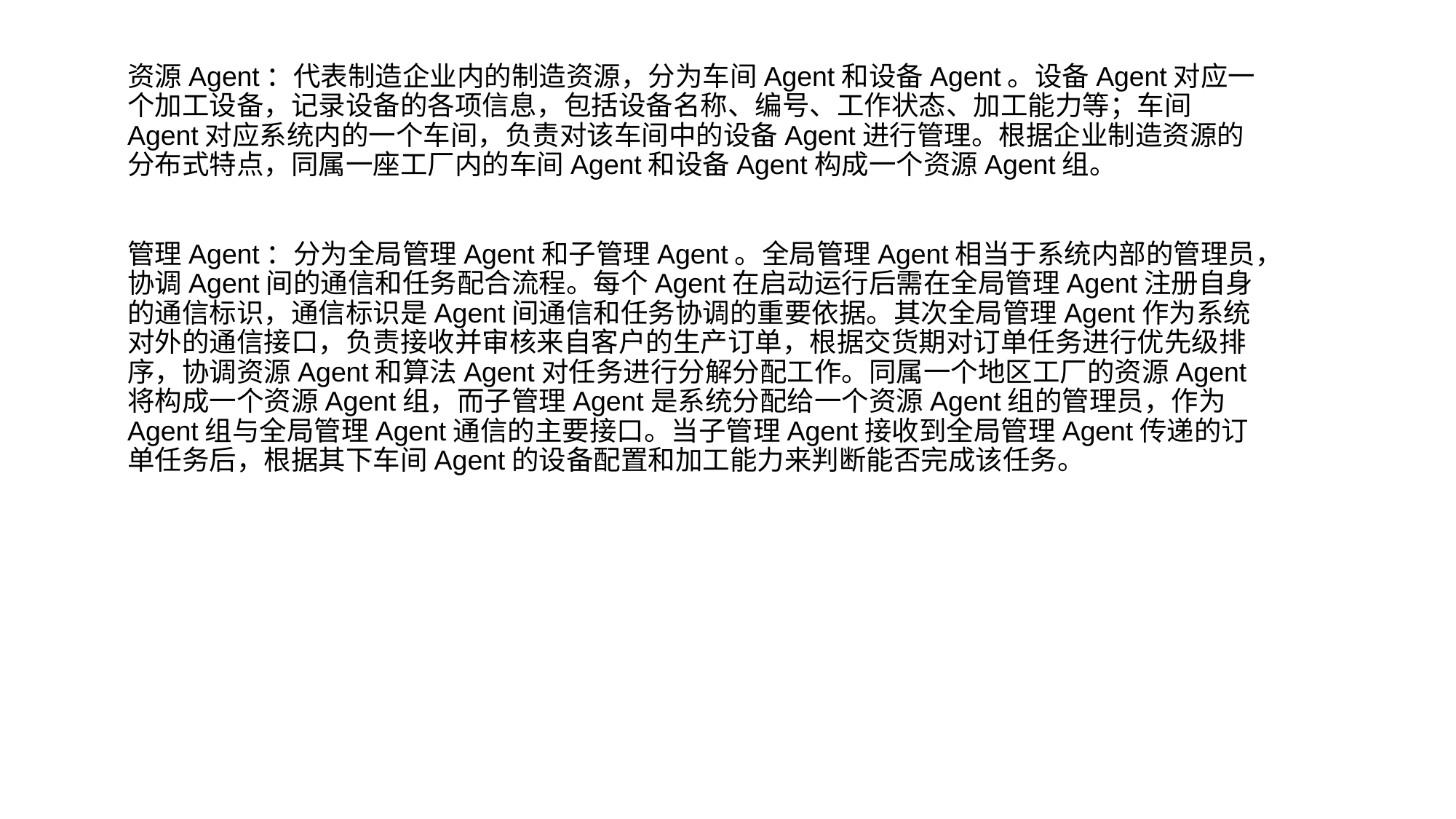

资源Agent：代表制造企业内的制造资源，分为车间Agent和设备Agent。设备Agent对应一个加工设备，记录设备的各项信息，包括设备名称、编号、工作状态、加工能力等；车间Agent对应系统内的一个车间，负责对该车间中的设备Agent进行管理。根据企业制造资源的分布式特点，同属一座工厂内的车间Agent和设备Agent构成一个资源Agent组。

管理Agent：分为全局管理Agent和子管理Agent。全局管理Agent相当于系统内部的管理员，协调Agent间的通信和任务配合流程。每个Agent在启动运行后需在全局管理Agent注册自身的通信标识，通信标识是Agent间通信和任务协调的重要依据。其次全局管理Agent作为系统对外的通信接口，负责接收并审核来自客户的生产订单，根据交货期对订单任务进行优先级排序，协调资源Agent和算法Agent对任务进行分解分配工作。同属一个地区工厂的资源Agent将构成一个资源Agent组，而子管理Agent是系统分配给一个资源Agent组的管理员，作为Agent组与全局管理Agent通信的主要接口。当子管理Agent接收到全局管理Agent传递的订单任务后，根据其下车间Agent的设备配置和加工能力来判断能否完成该任务。